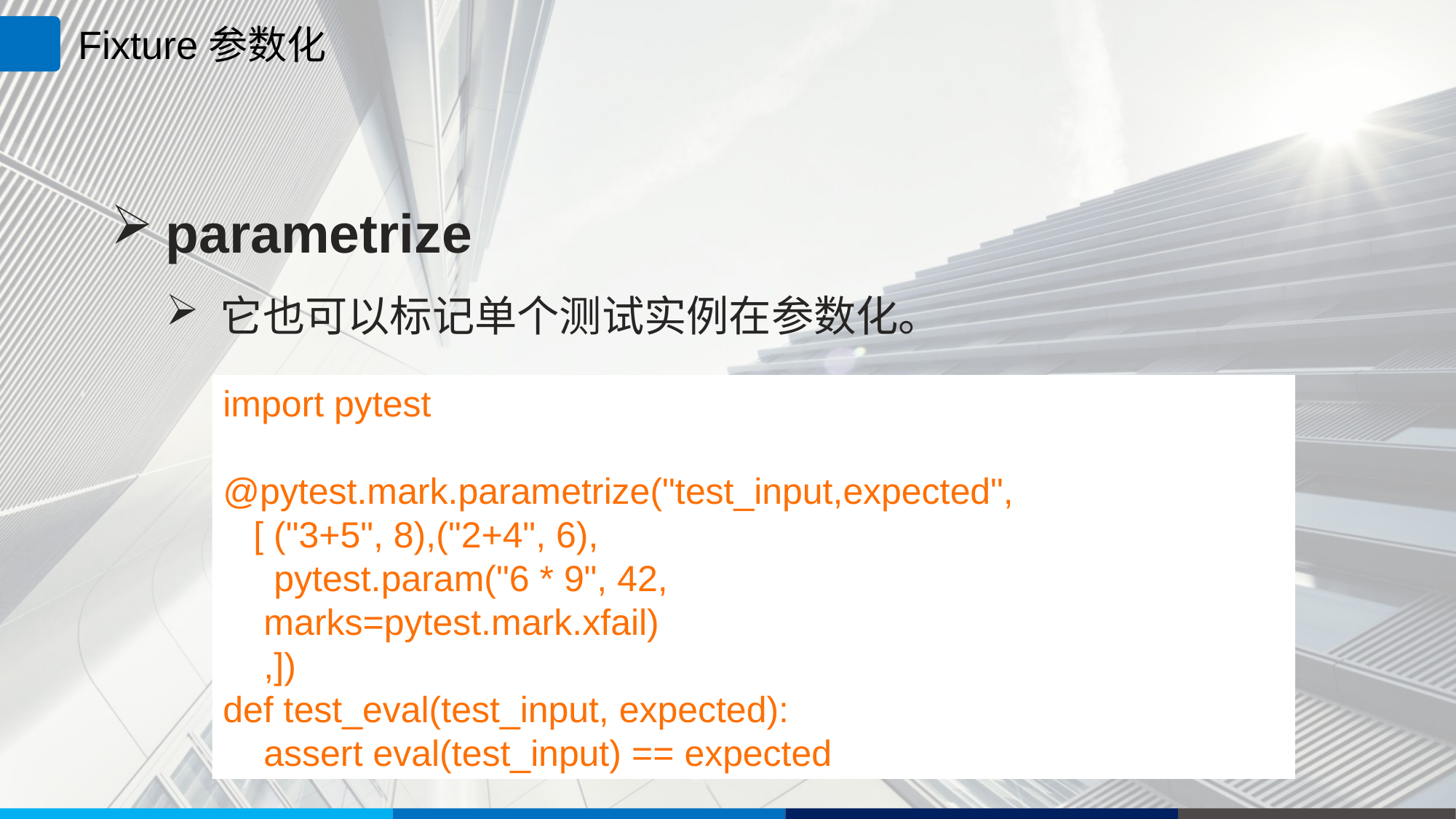

Fixture参数化

parametrize
它也可以标记单个测试实例在参数化。

import pytest

@pytest.mark.parametrize("test_input,expected",
   [ ("3+5", 8),("2+4", 6),
     pytest.param("6 * 9", 42,
    marks=pytest.mark.xfail)
    ,])
def test_eval(test_input, expected):
    assert eval(test_input) == expected